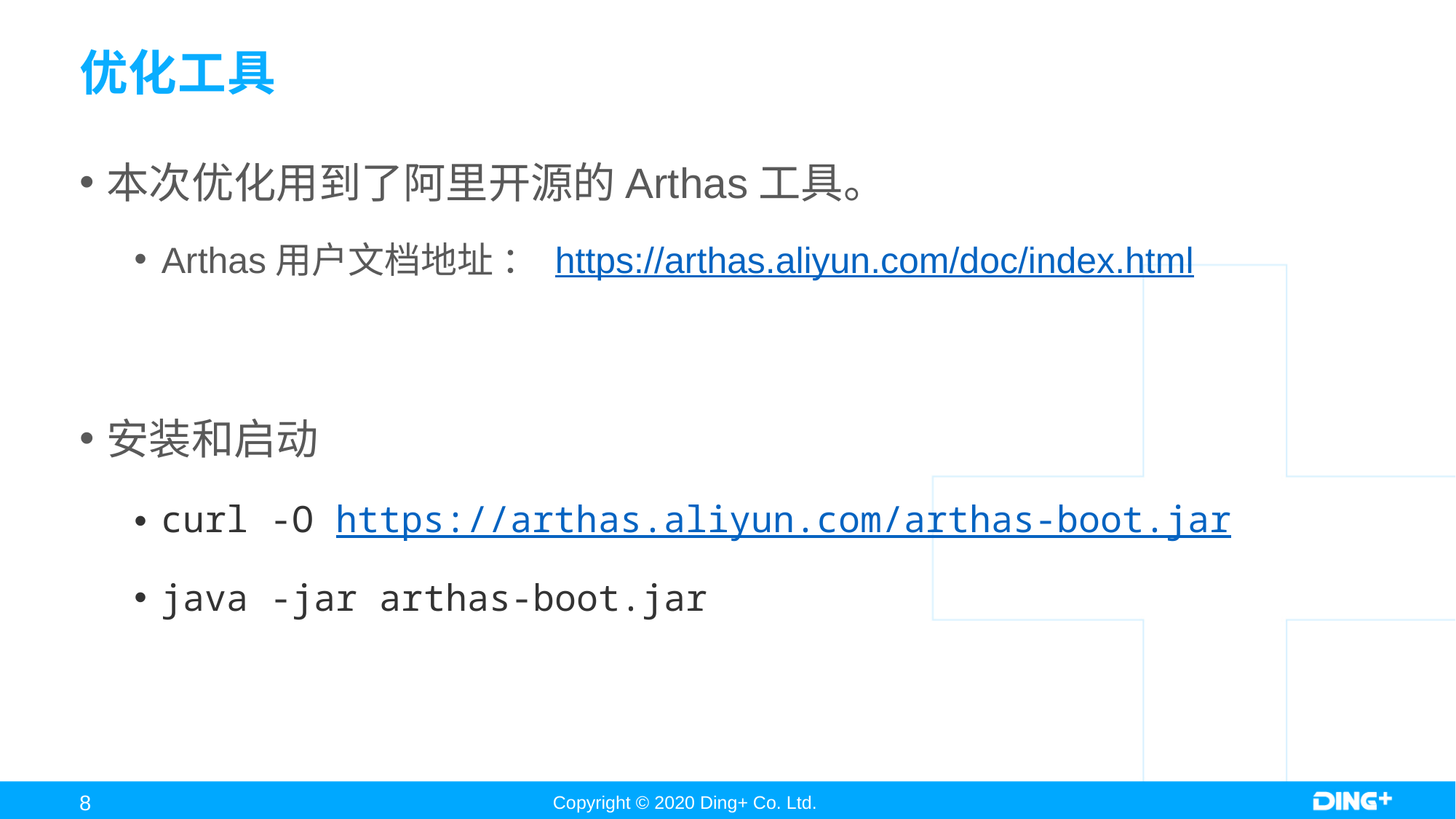

# 优化工具
本次优化用到了阿里开源的Arthas工具。
Arthas用户文档地址 ： https://arthas.aliyun.com/doc/index.html

安装和启动
curl -O https://arthas.aliyun.com/arthas-boot.jar
java -jar arthas-boot.jar

8
Copyright © 2020 Ding+ Co. Ltd.